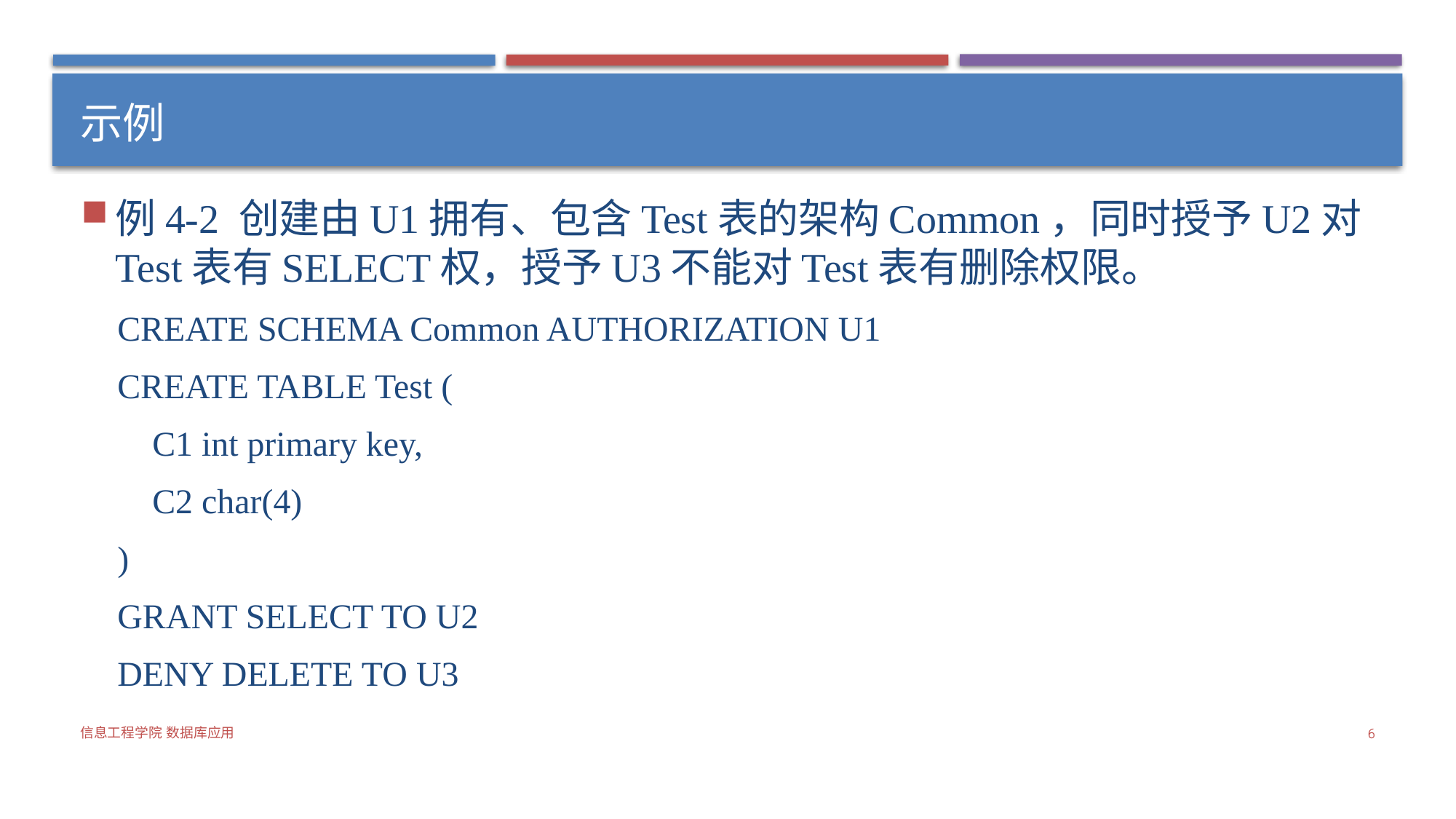

# 示例
例4-2 创建由U1拥有、包含Test表的架构Common，同时授予U2对Test表有SELECT权，授予U3不能对Test表有删除权限。
CREATE SCHEMA Common AUTHORIZATION U1
CREATE TABLE Test (
    C1 int primary key,
    C2 char(4)
)
GRANT SELECT TO U2
DENY DELETE TO U3
信息工程学院 数据库应用
6